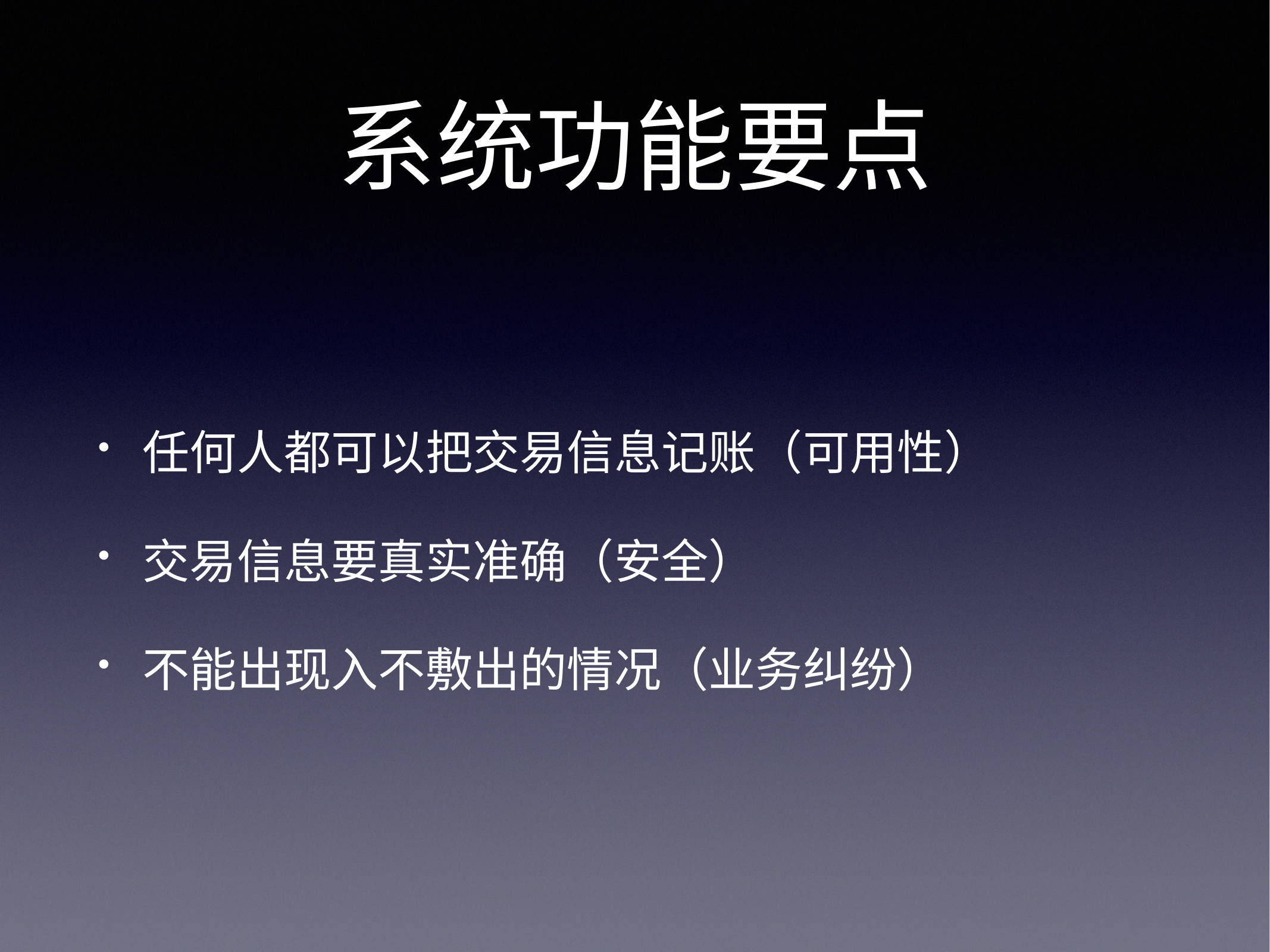

# 系统功能要点
任何人都可以把交易信息记账（可用性）
交易信息要真实准确（安全）
不能出现入不敷出的情况（业务纠纷）